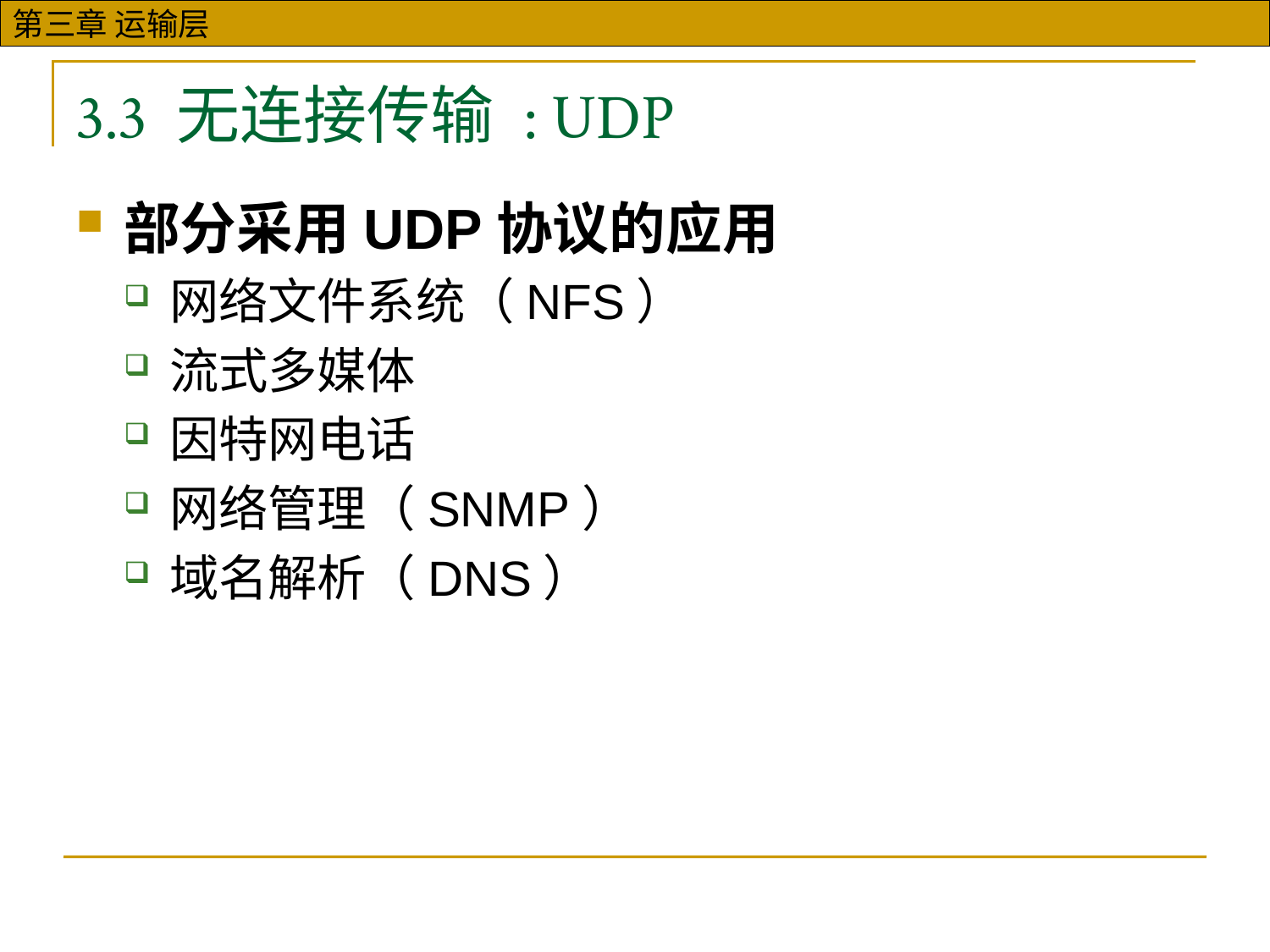

# 3.3 无连接传输 : UDP
部分采用UDP协议的应用
网络文件系统（NFS）
流式多媒体
因特网电话
网络管理（SNMP）
域名解析（DNS）
21